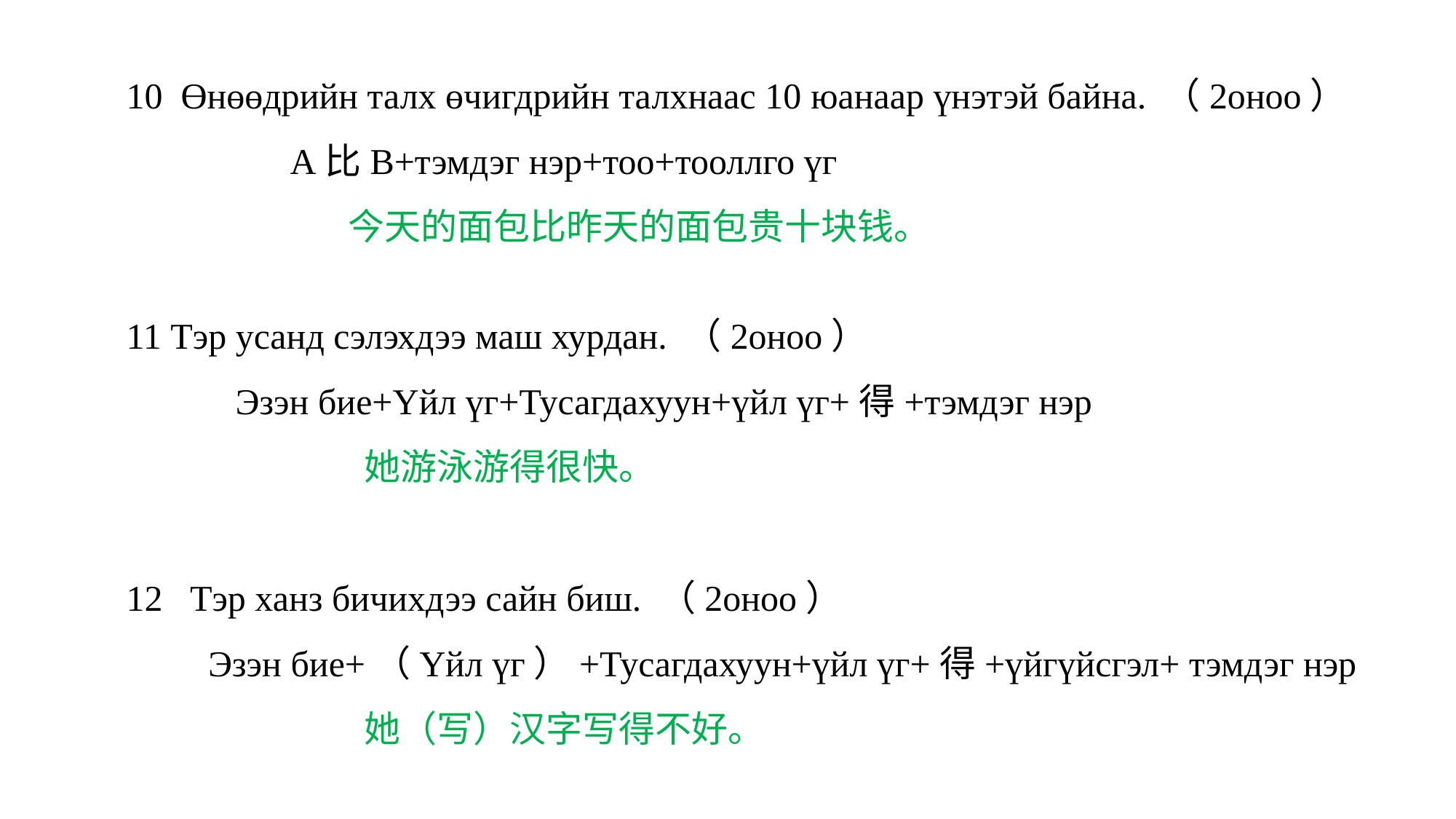

10  Өнөөдрийн талх өчигдрийн талхнаас 10 юанаар үнэтэй байна. （2оноо）
                  A比B+тэмдэг нэр+тоо+тооллго үг
                          今天的面包比昨天的面包贵十块钱。

11 Тэр усанд сэлэхдээ маш хурдан. （2оноо）
            Эзэн бие+Үйл үг+Тусагдахуун+үйл үг+得+тэмдэг нэр
                            她游泳游得很快。

12   Тэр ханз бичихдээ сайн биш. （2оноо）
         Эзэн бие+（Үйл үг）+Тусагдахуун+үйл үг+得+үйгүйсгэл+ тэмдэг нэр
                            她（写）汉字写得不好。